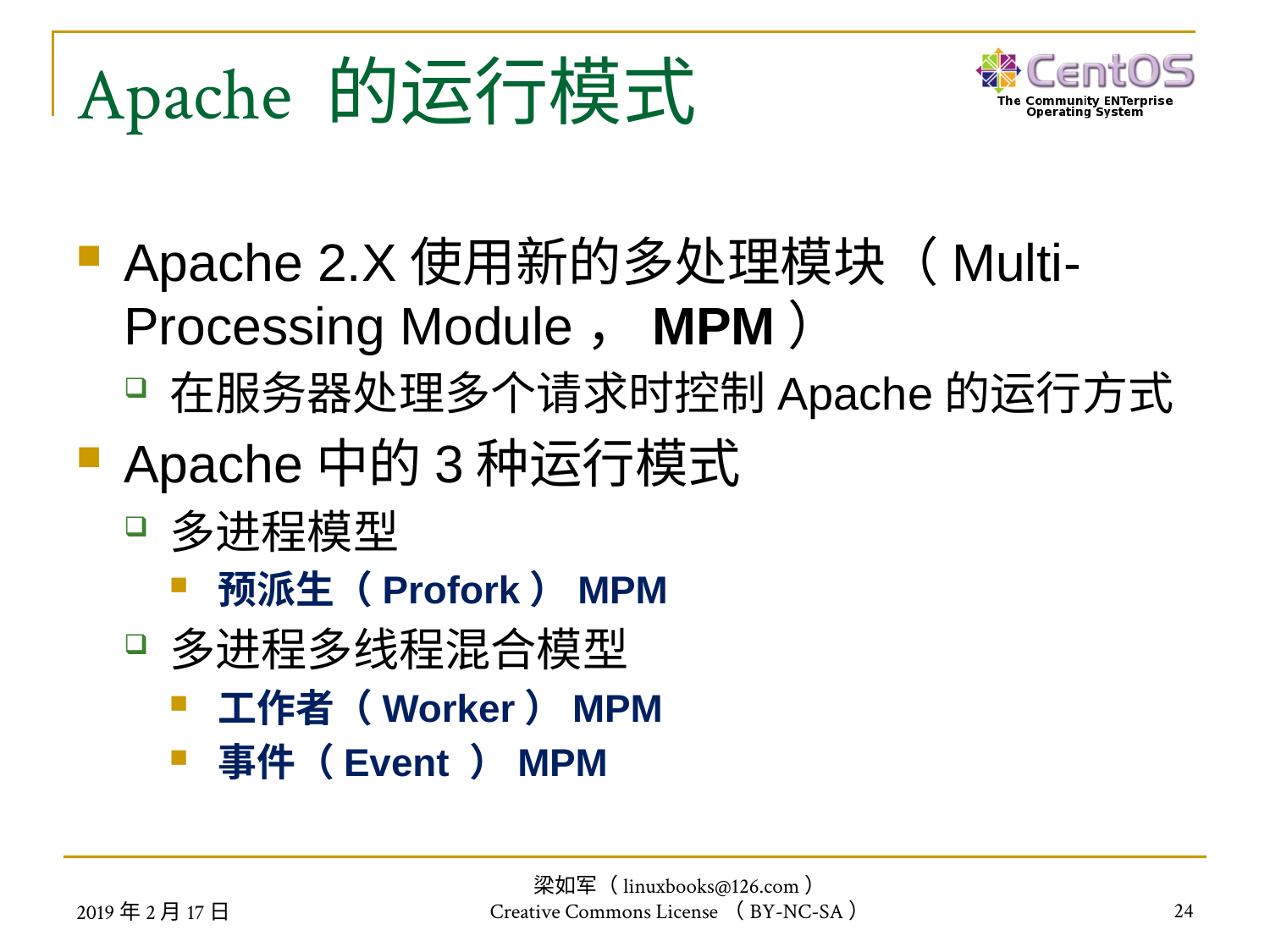

# Apache 的运行模式
Apache 2.X使用新的多处理模块（Multi-Processing Module，MPM）
在服务器处理多个请求时控制Apache的运行方式
Apache中的3种运行模式
多进程模型
预派生（Profork）MPM
多进程多线程混合模型
工作者（Worker）MPM
事件（Event ）MPM
梁如军（linuxbooks@126.com）
Creative Commons License（BY-NC-SA）
2019年2月17日
24